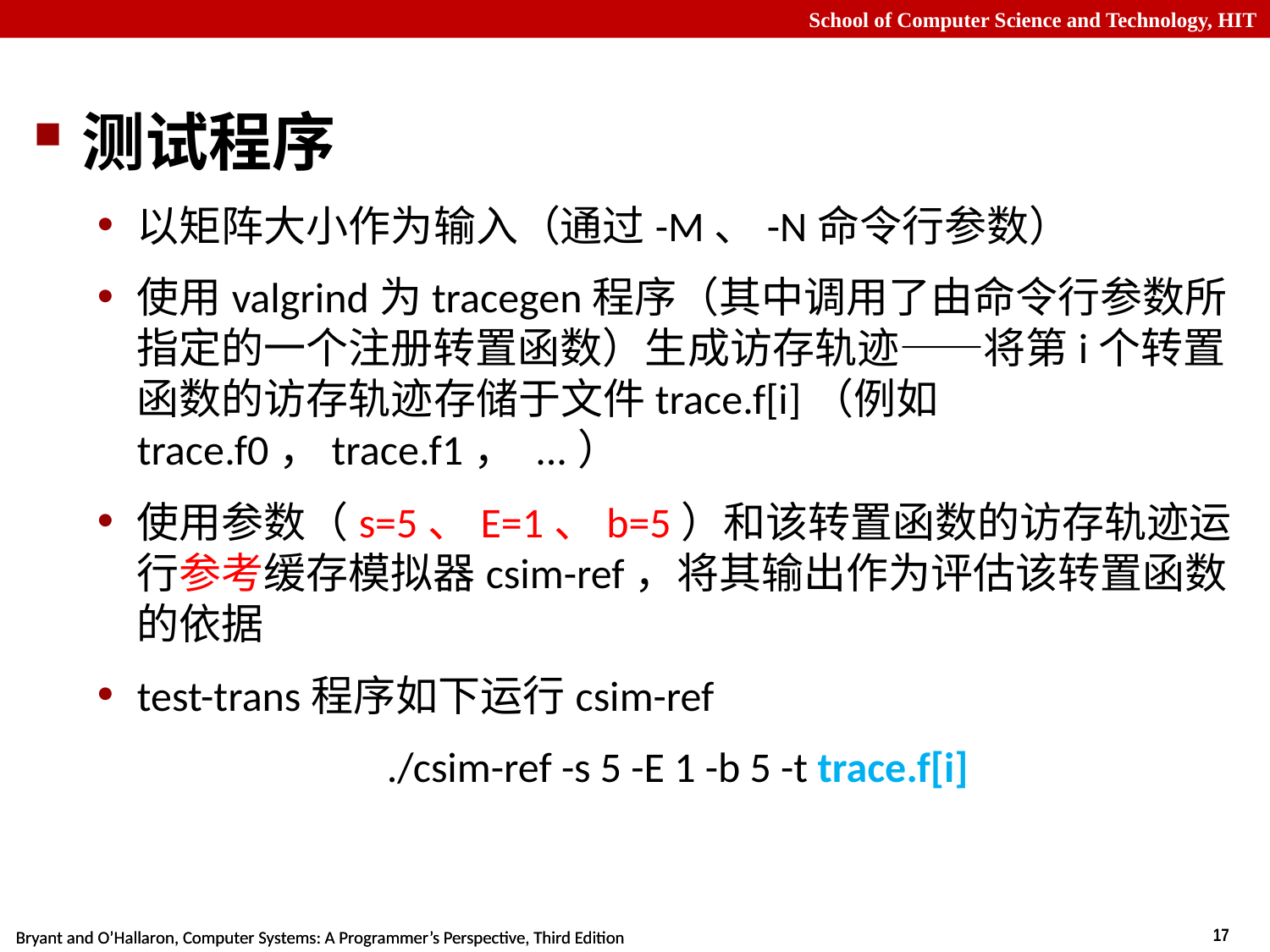

-17-
测试程序
以矩阵大小作为输入（通过-M、-N命令行参数）
使用valgrind为tracegen程序（其中调用了由命令行参数所指定的一个注册转置函数）生成访存轨迹——将第i个转置函数的访存轨迹存储于文件trace.f[i]（例如trace.f0，trace.f1， ...）
使用参数（s=5、E=1、b=5）和该转置函数的访存轨迹运行参考缓存模拟器csim-ref，将其输出作为评估该转置函数的依据
test-trans程序如下运行csim-ref
./csim-ref -s 5 -E 1 -b 5 -t trace.f[i]